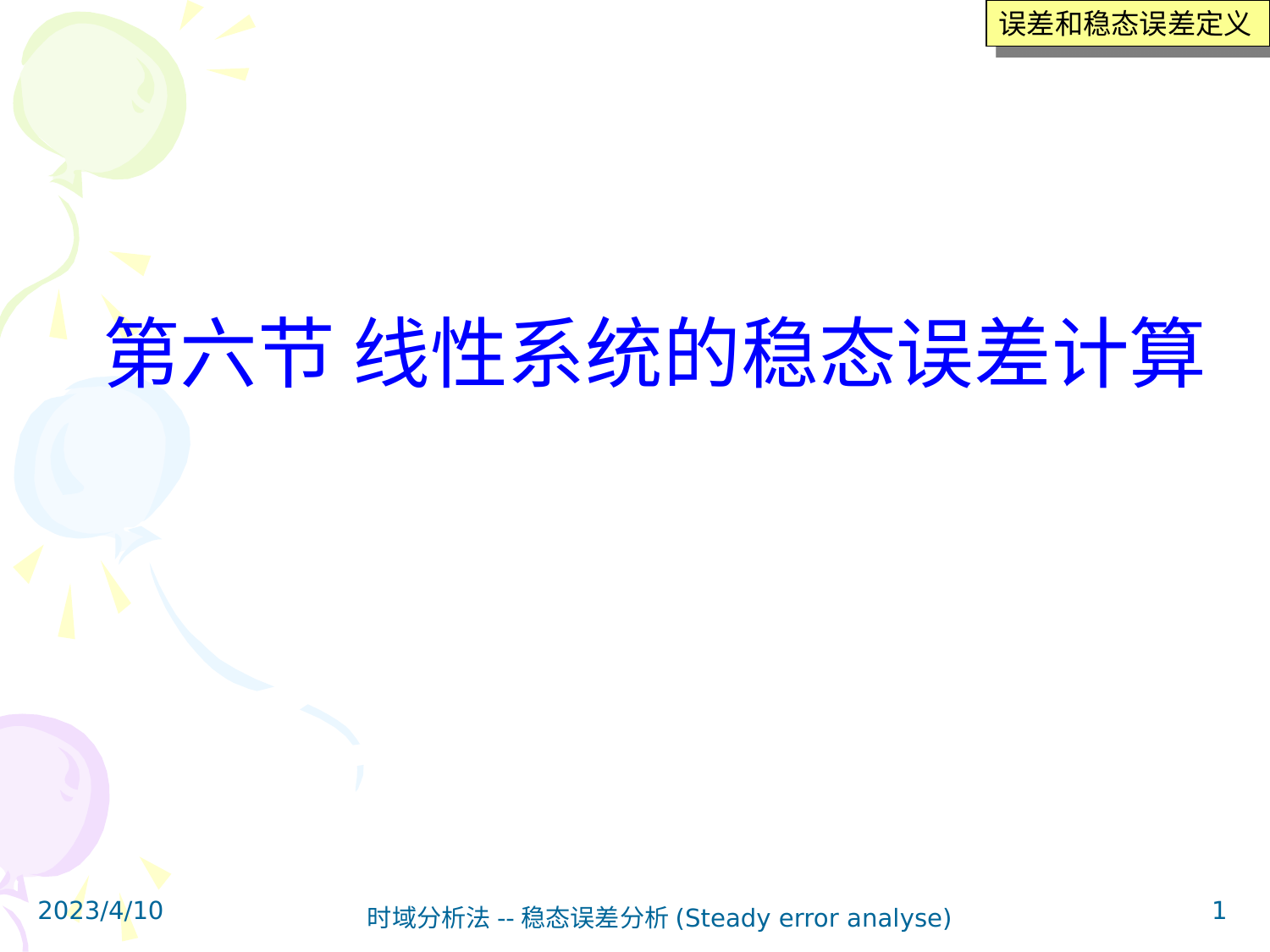

误差和稳态误差定义
# 第六节 线性系统的稳态误差计算
2023/4/10
1
时域分析法--稳态误差分析(Steady error analyse)